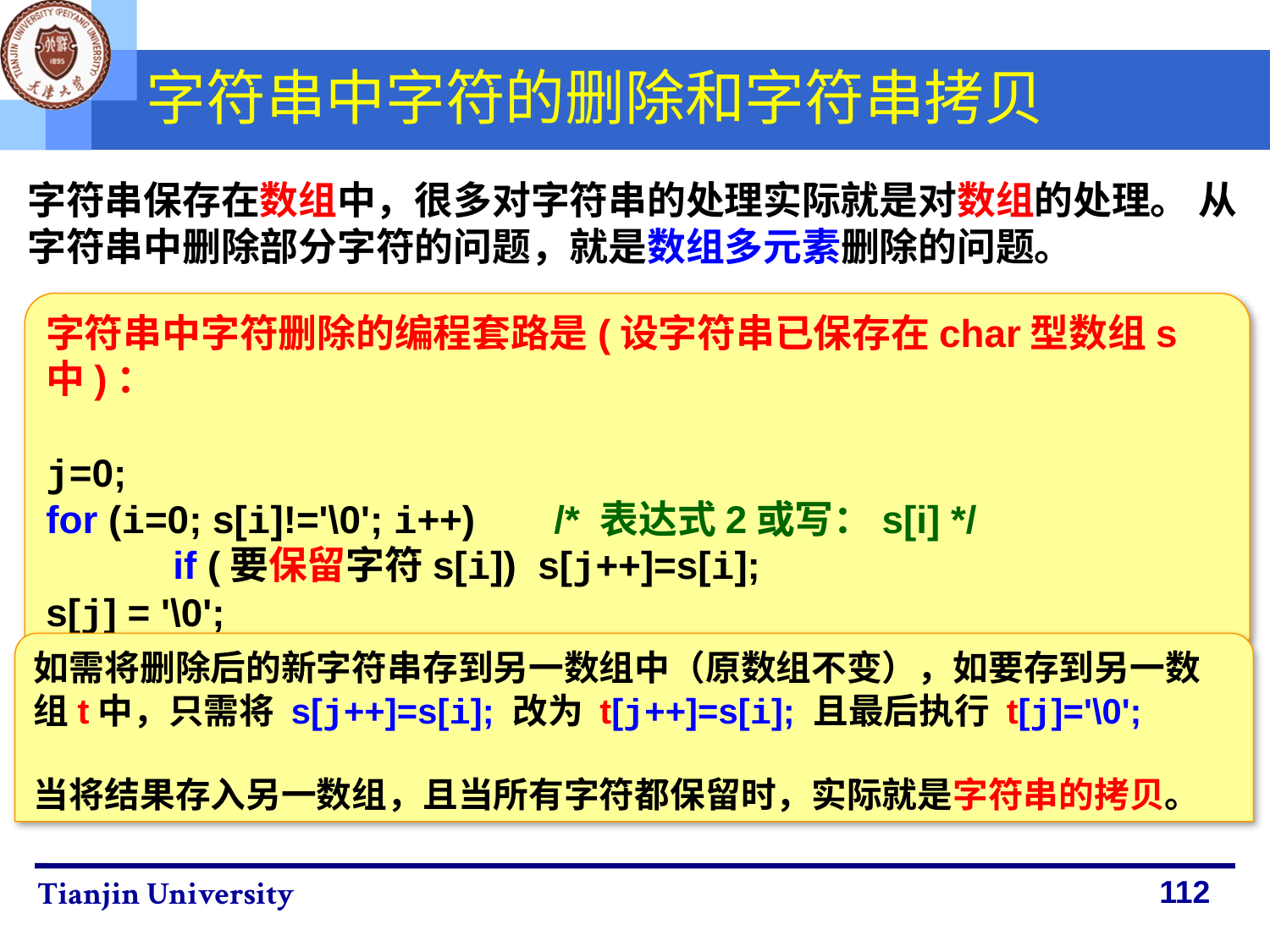

# 字符串中字符的删除和字符串拷贝
字符串保存在数组中，很多对字符串的处理实际就是对数组的处理。 从字符串中删除部分字符的问题，就是数组多元素删除的问题。
字符串中字符删除的编程套路是(设字符串已保存在char型数组s中)：
j=0;
for (i=0; s[i]!='\0'; i++)	/* 表达式2或写：s[i] */
	if (要保留字符s[i])  s[j++]=s[i];
s[j] = '\0';
如需将删除后的新字符串存到另一数组中（原数组不变），如要存到另一数组t中，只需将 s[j++]=s[i]; 改为 t[j++]=s[i]; 且最后执行 t[j]='\0';

当将结果存入另一数组，且当所有字符都保留时，实际就是字符串的拷贝。